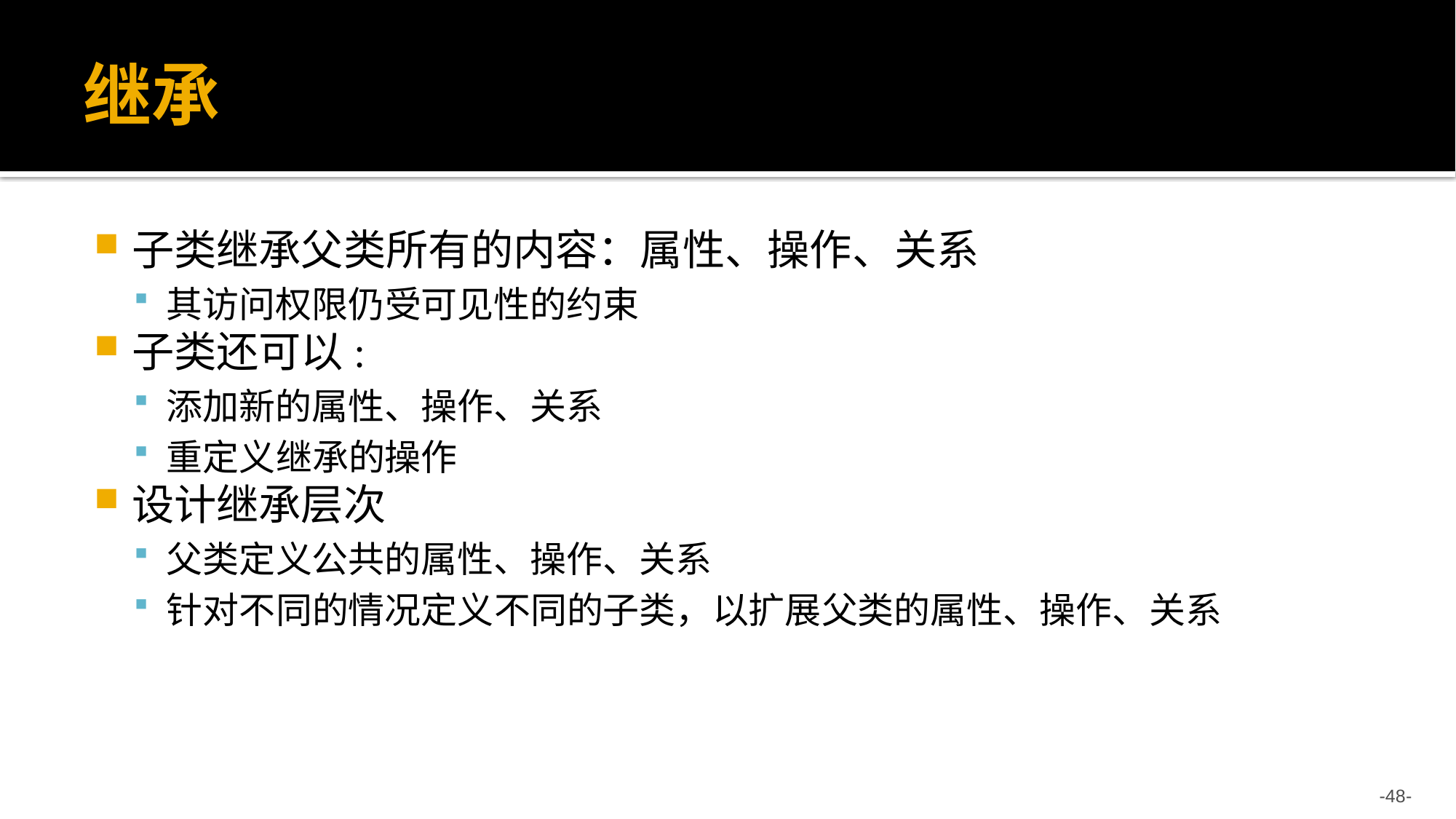

# 继承
子类继承父类所有的内容：属性、操作、关系
其访问权限仍受可见性的约束
子类还可以:
添加新的属性、操作、关系
重定义继承的操作
设计继承层次
父类定义公共的属性、操作、关系
针对不同的情况定义不同的子类，以扩展父类的属性、操作、关系
-48-